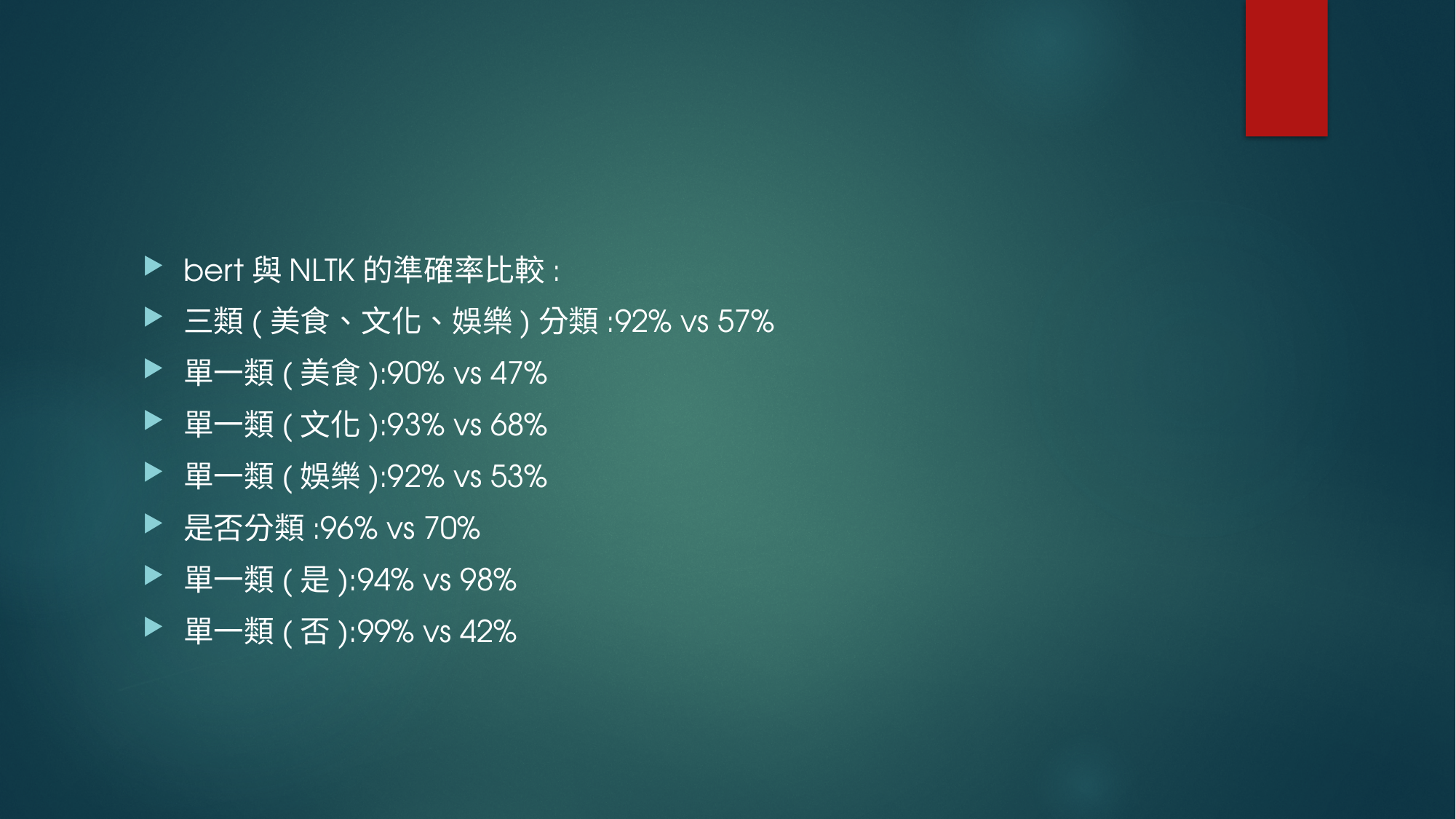

#
bert與NLTK的準確率比較:
三類(美食、文化、娛樂)分類:92% vs 57%
單一類(美食):90% vs 47%
單一類(文化):93% vs 68%
單一類(娛樂):92% vs 53%
是否分類:96% vs 70%
單一類(是):94% vs 98%
單一類(否):99% vs 42%